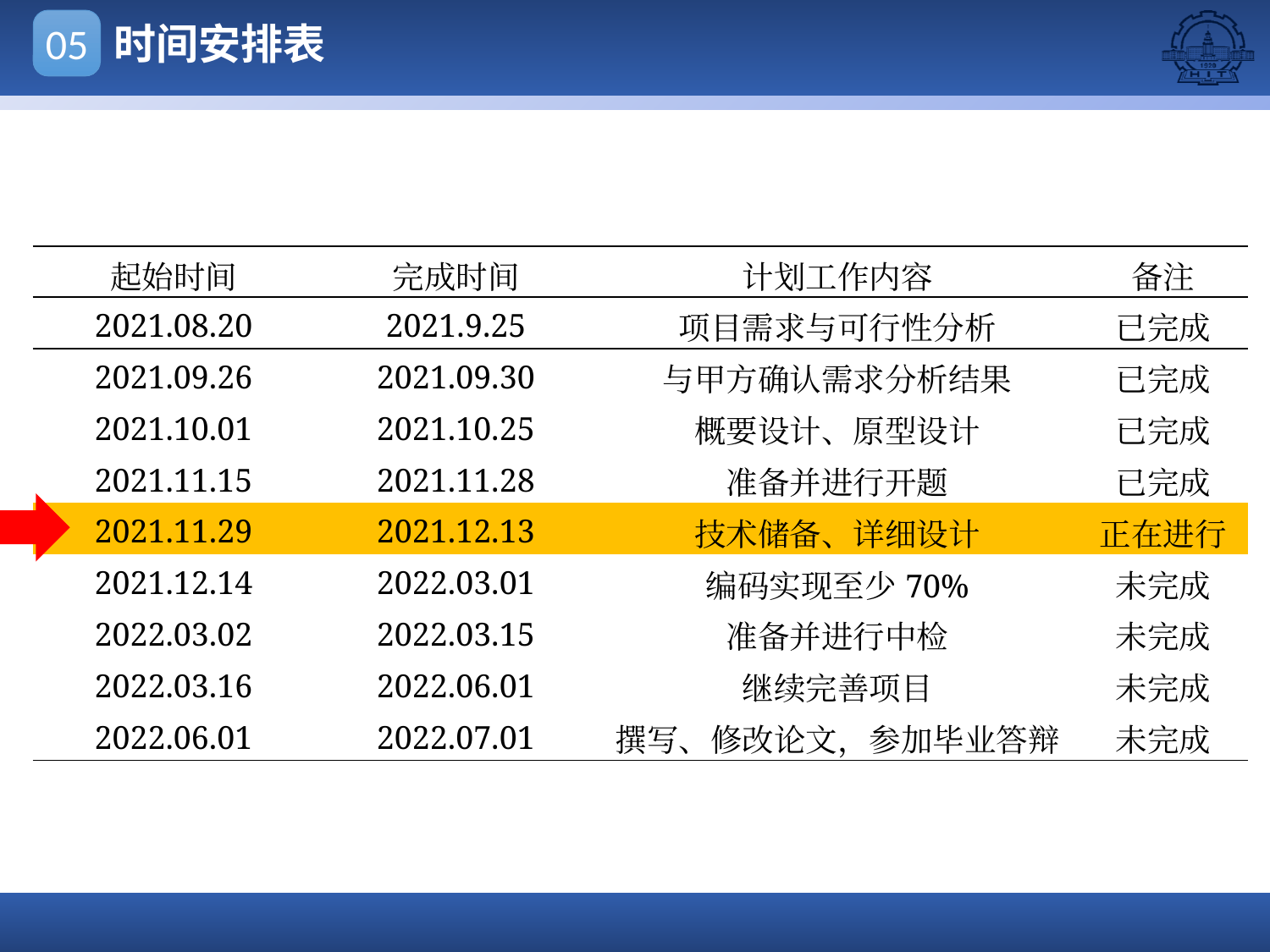

时间安排表
05
| 起始时间 | 完成时间 | 计划工作内容 | 备注 |
| --- | --- | --- | --- |
| 2021.08.20 | 2021.9.25 | 项目需求与可行性分析 | 已完成 |
| 2021.09.26 | 2021.09.30 | 与甲方确认需求分析结果 | 已完成 |
| 2021.10.01 | 2021.10.25 | 概要设计、原型设计 | 已完成 |
| 2021.11.15 | 2021.11.28 | 准备并进行开题 | 已完成 |
| 2021.11.29 | 2021.12.13 | 技术储备、详细设计 | 正在进行 |
| 2021.12.14 | 2022.03.01 | 编码实现至少70% | 未完成 |
| 2022.03.02 | 2022.03.15 | 准备并进行中检 | 未完成 |
| 2022.03.16 | 2022.06.01 | 继续完善项目 | 未完成 |
| 2022.06.01 | 2022.07.01 | 撰写、修改论文，参加毕业答辩 | 未完成 |
点击添加文本
点击添加文本

点击添加文本
点击添加文本